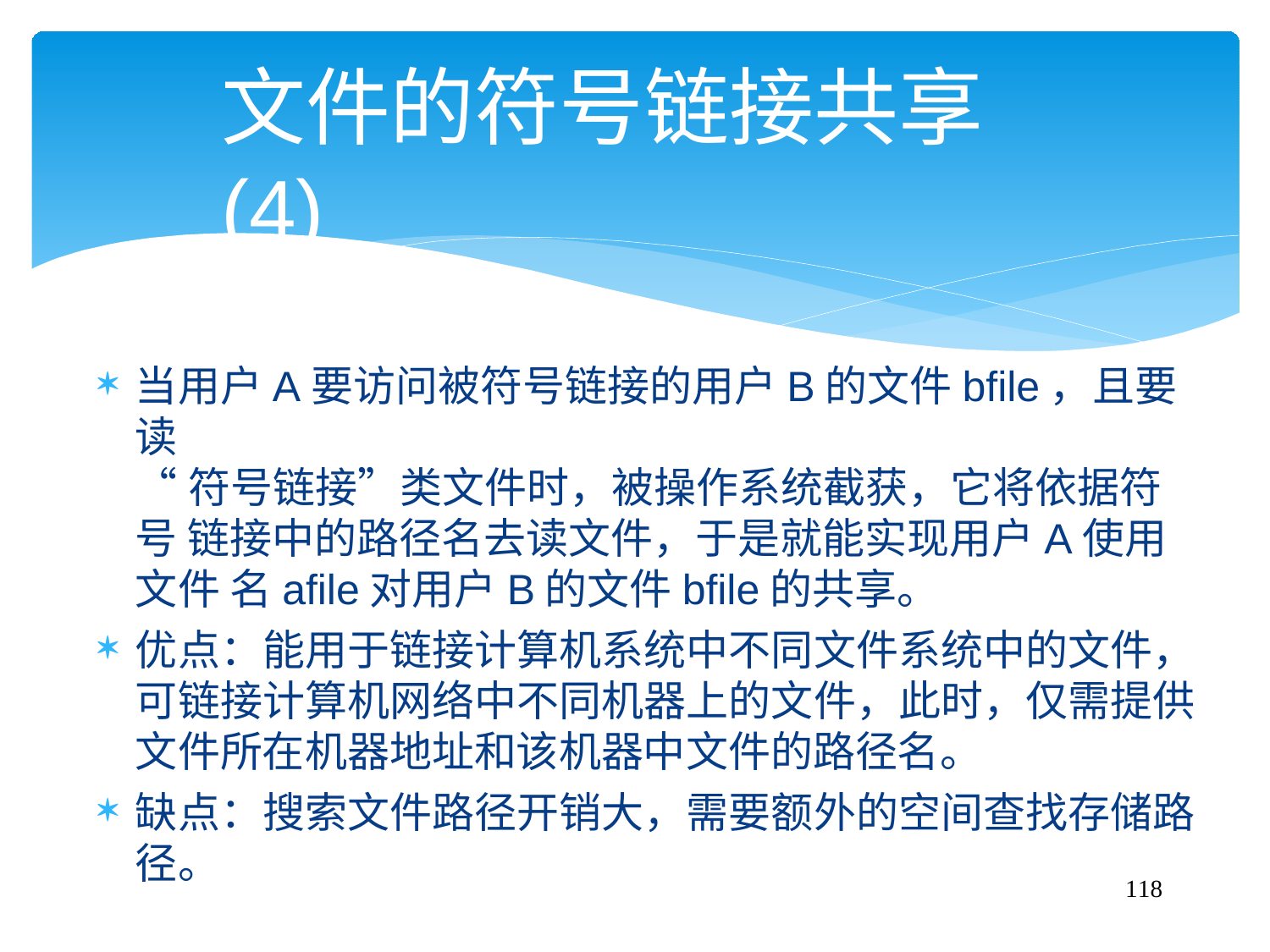

# 文件的符号链接共享(4)

当用户A要访问被符号链接的用户B的文件bfile，且要读
“符号链接”类文件时，被操作系统截获，它将依据符号 链接中的路径名去读文件，于是就能实现用户A使用文件 名afile对用户B的文件bfile的共享。
优点：能用于链接计算机系统中不同文件系统中的文件， 可链接计算机网络中不同机器上的文件，此时，仅需提供 文件所在机器地址和该机器中文件的路径名。
缺点：搜索文件路径开销大，需要额外的空间查找存储路 径。
118